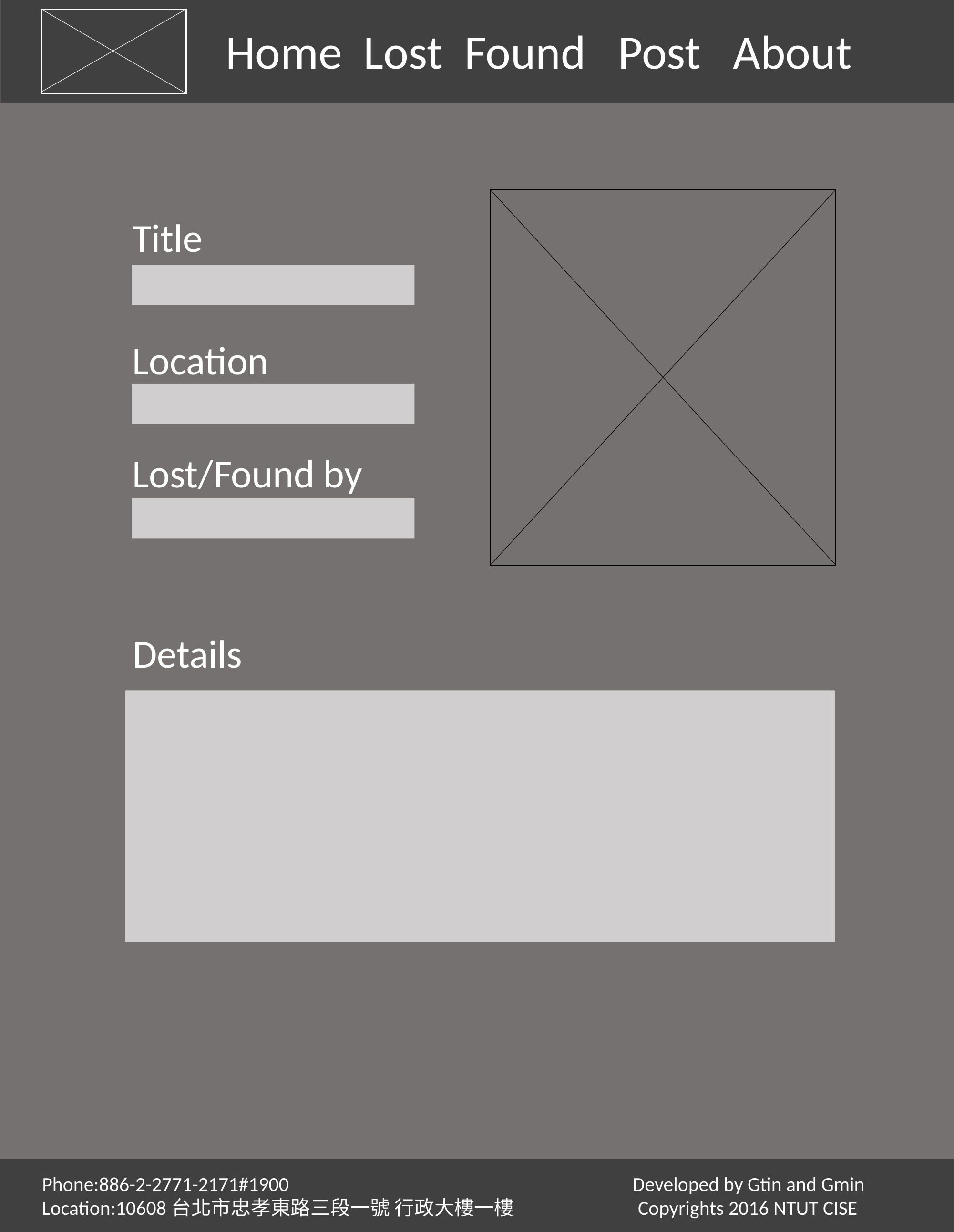

Home  Lost  Found   Post   About

Title

Location

Lost/Found by

Details

  Phone:886-2-2771-2171#1900                                                                            Developed by Gtin and Gmin
  Location:10608台北市忠孝東路三段一號 行政大樓一樓                           Copyrights 2016 NTUT CISE